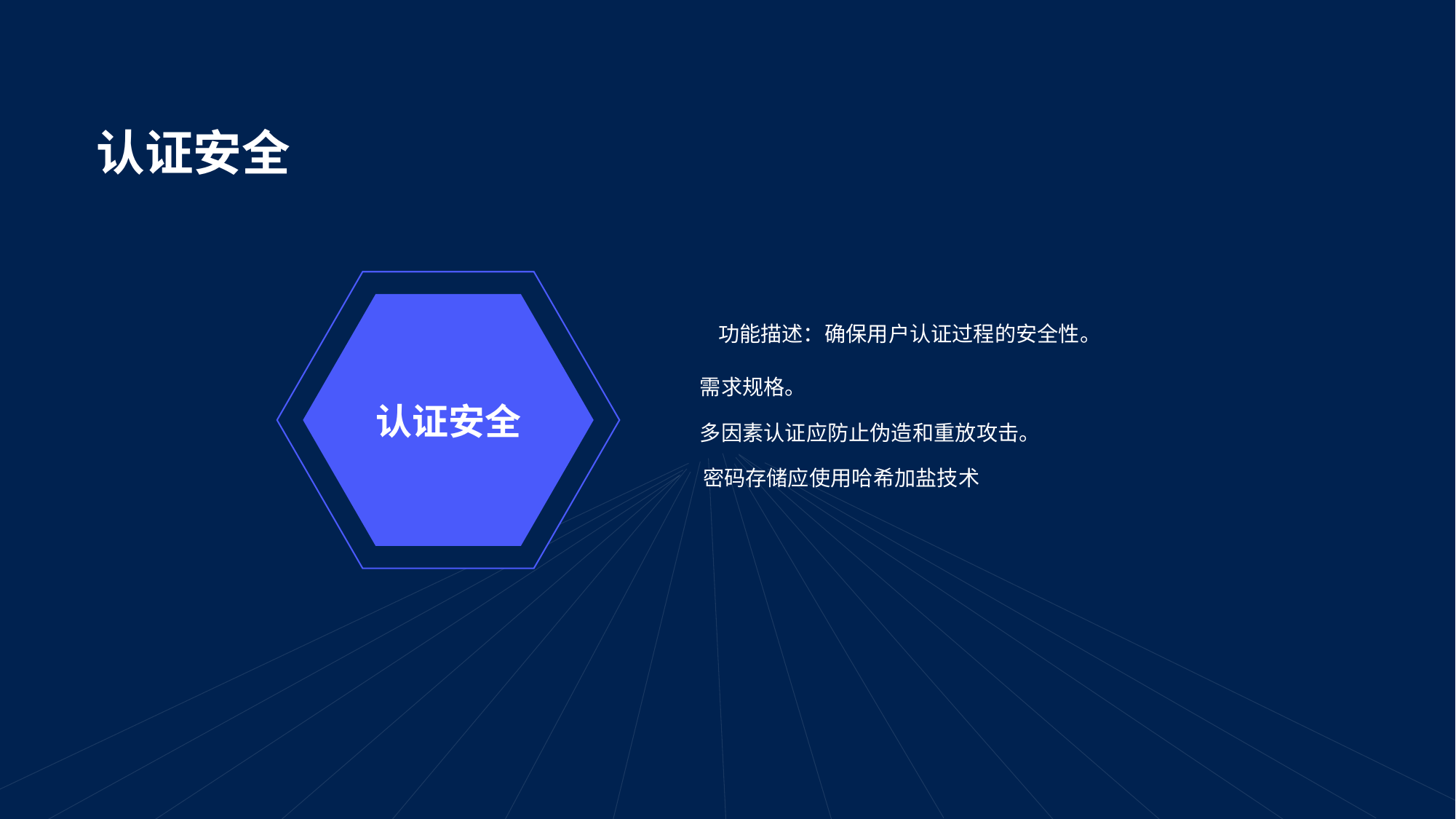

# 认证安全

认证安全
功能描述：确保用户认证过程的安全性。
需求规格。
多因素认证应防止伪造和重放攻击。
密码存储应使用哈希加盐技术